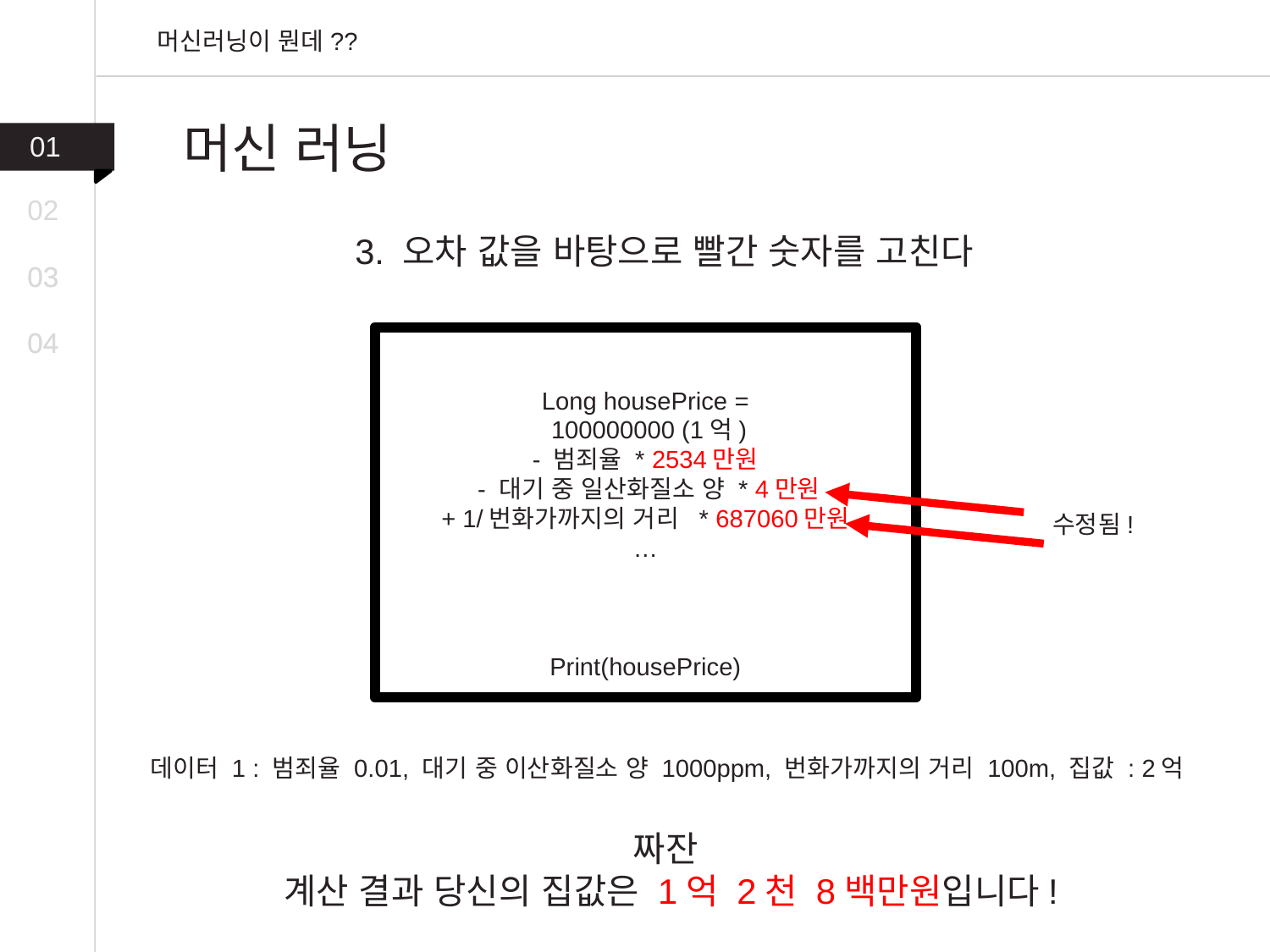

머신러닝이 뭔데??
머신 러닝
01

02
3. 오차 값을 바탕으로 빨간 숫자를 고친다
03
03
04
04

Long housePrice =
 100000000 (1억)
- 범죄율 * 2534만원
 - 대기 중 일산화질소 양 * 4만원
+ 1/번화가까지의 거리  * 687060만원
…

Print(housePrice)
수정됨!
데이터 1 : 범죄율 0.01, 대기 중 이산화질소 양 1000ppm, 번화가까지의 거리 100m, 집값 : 2억
짜잔
계산 결과 당신의 집값은 1억 2천 8백만원입니다!